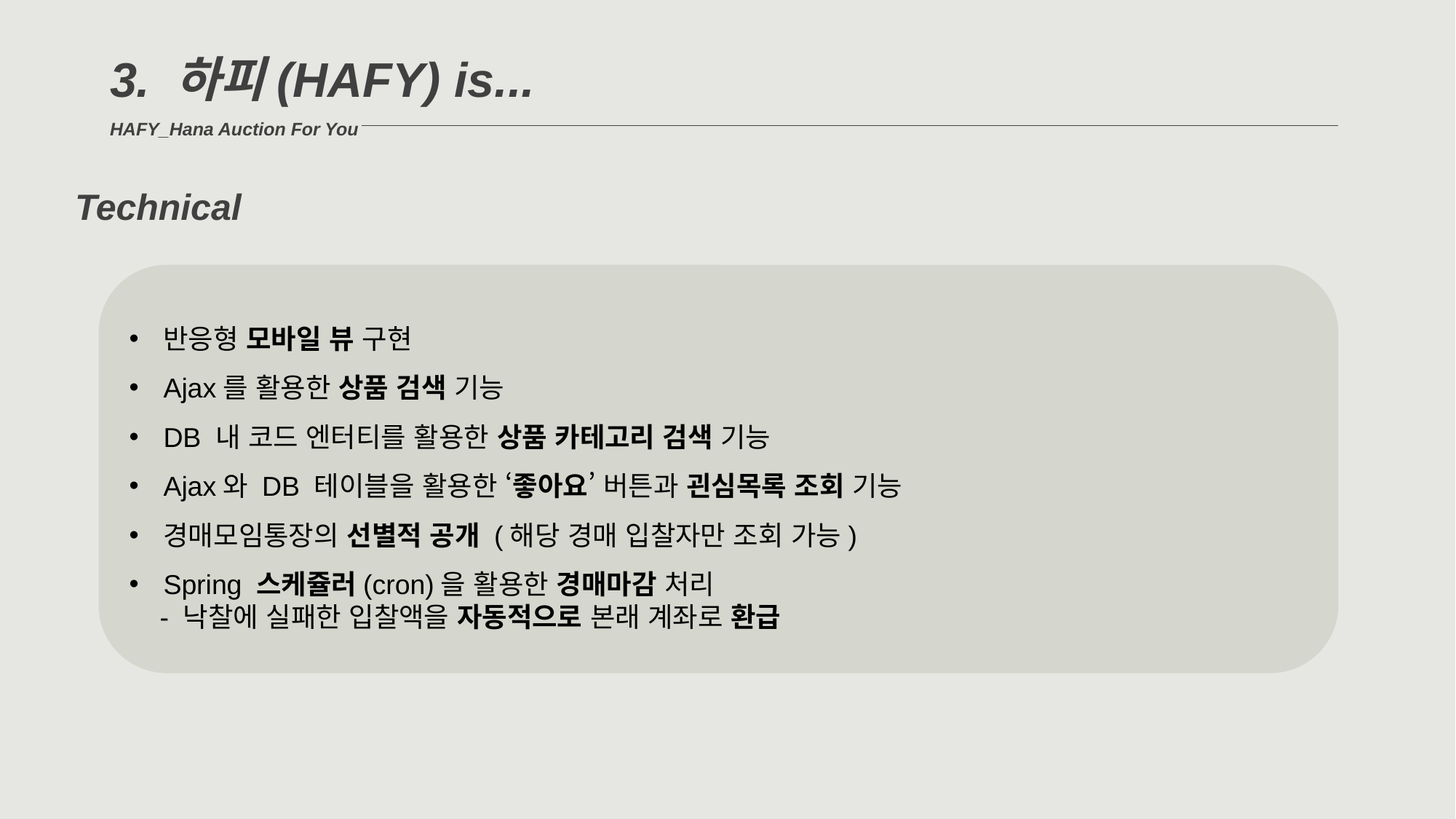

3. 하피(HAFY) is...
HAFY_Hana Auction For You
Technical
반응형 모바일 뷰 구현
Ajax를 활용한 상품 검색 기능
DB 내 코드 엔터티를 활용한 상품 카테고리 검색 기능
Ajax와 DB 테이블을 활용한 ‘좋아요’ 버튼과 괸심목록 조회 기능
경매모임통장의 선별적 공개 (해당 경매 입찰자만 조회 가능)
Spring 스케쥴러(cron)을 활용한 경매마감 처리
    - 낙찰에 실패한 입찰액을 자동적으로 본래 계좌로 환급